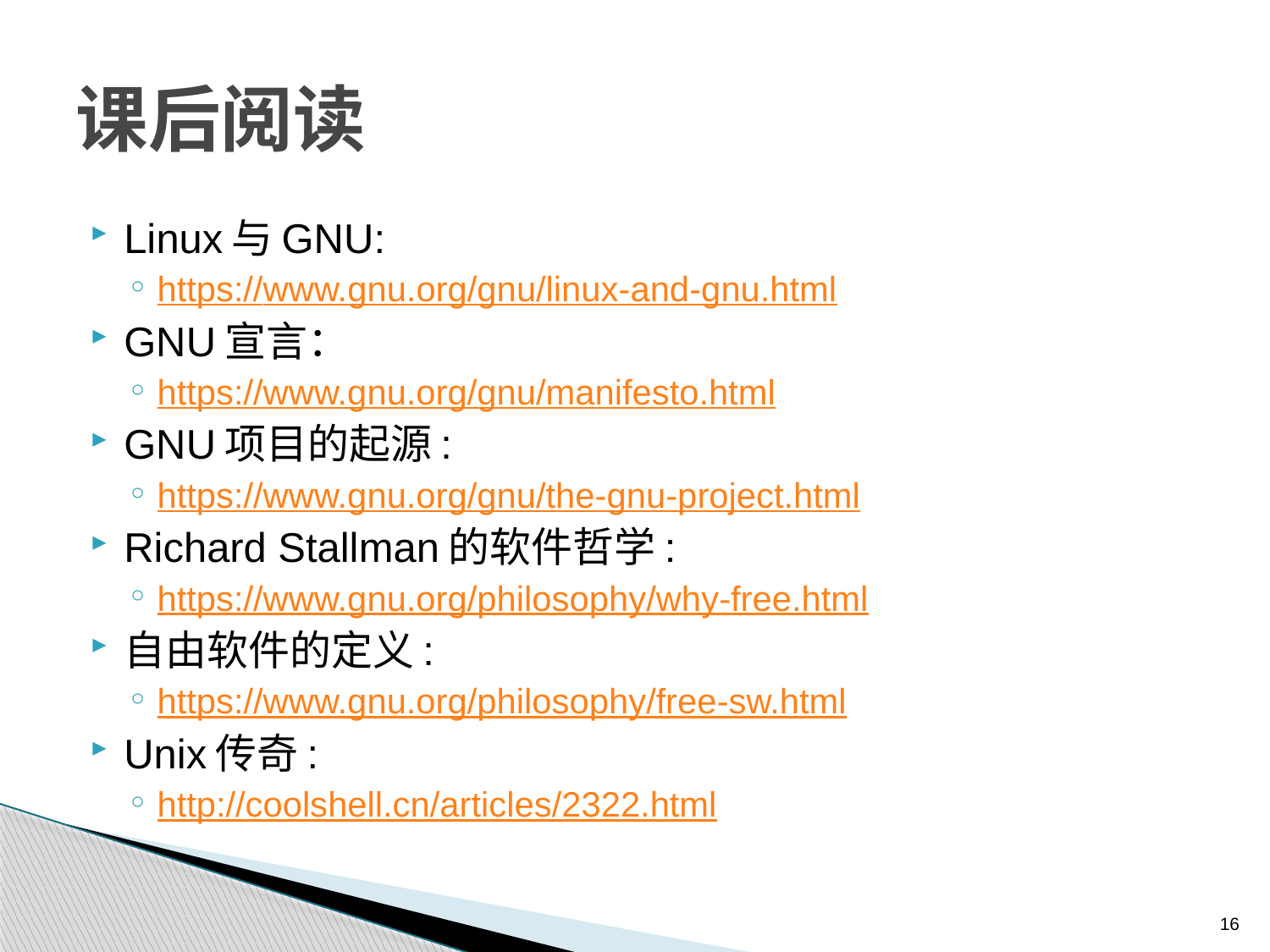

# 课后阅读
Linux与GNU:
https://www.gnu.org/gnu/linux-and-gnu.html
GNU宣言：
https://www.gnu.org/gnu/manifesto.html
GNU项目的起源:
https://www.gnu.org/gnu/the-gnu-project.html
Richard Stallman的软件哲学:
https://www.gnu.org/philosophy/why-free.html
自由软件的定义:
https://www.gnu.org/philosophy/free-sw.html
Unix传奇:
http://coolshell.cn/articles/2322.html
16